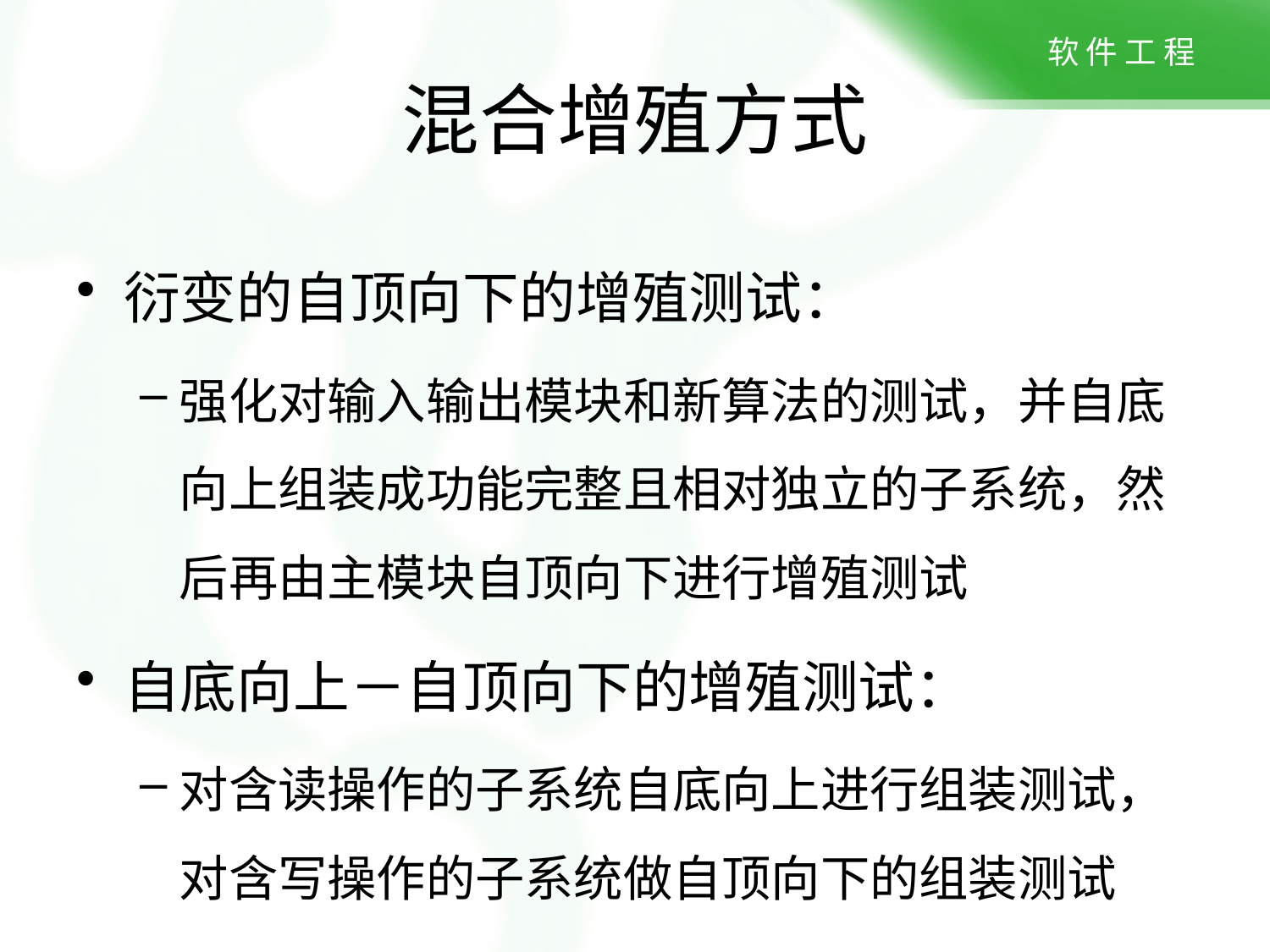

# 混合增殖方式
衍变的自顶向下的增殖测试：
强化对输入输出模块和新算法的测试，并自底向上组装成功能完整且相对独立的子系统，然后再由主模块自顶向下进行增殖测试
自底向上－自顶向下的增殖测试：
对含读操作的子系统自底向上进行组装测试，对含写操作的子系统做自顶向下的组装测试